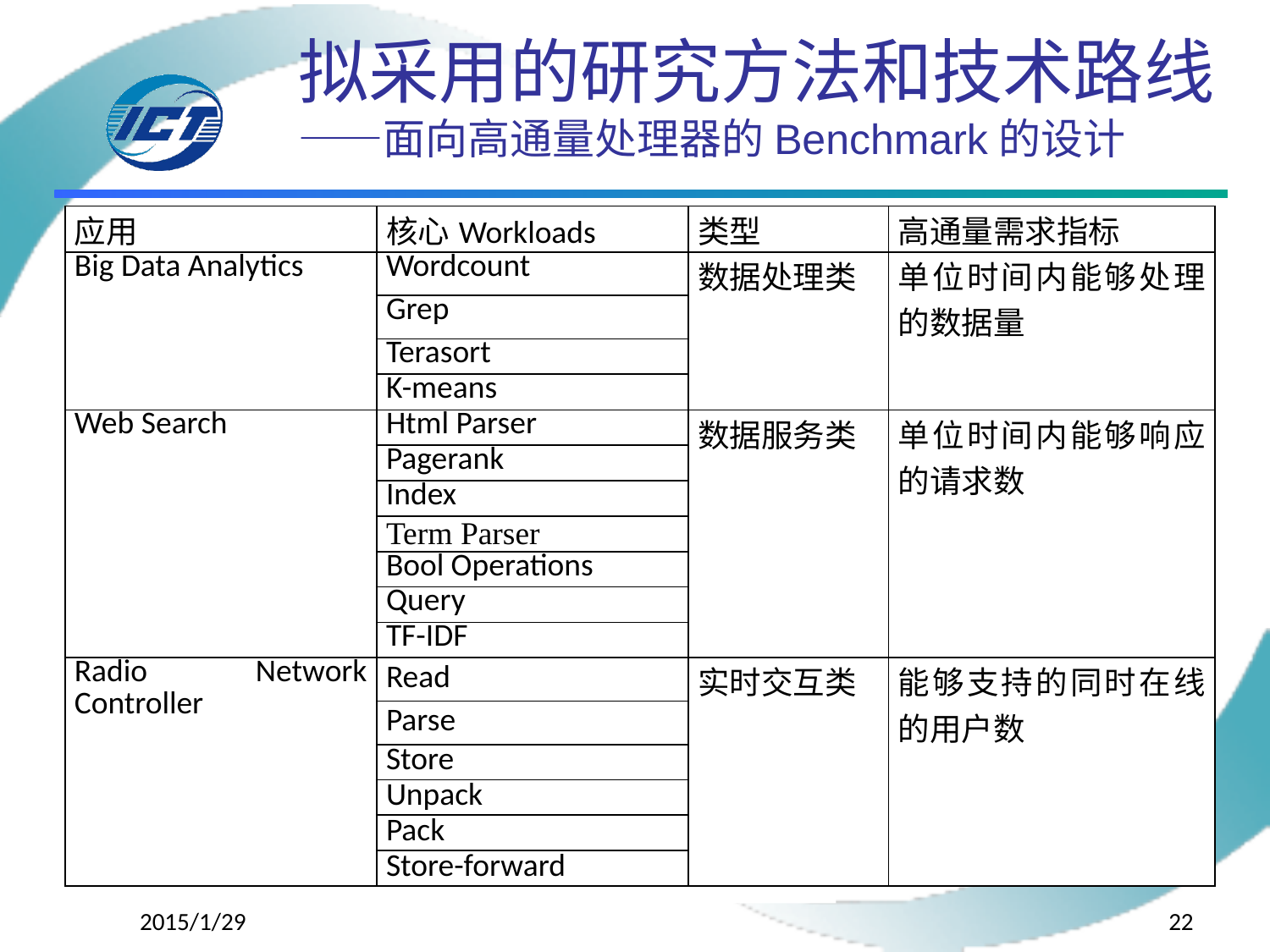

# 拟采用的研究方法和技术路线——面向高通量处理器的Benchmark的设计
| 应用 | 核心Workloads | 类型 | 高通量需求指标 |
| --- | --- | --- | --- |
| Big Data Analytics | Wordcount | 数据处理类 | 单位时间内能够处理的数据量 |
|  | Grep |  |  |
|  | Terasort |  |  |
|  | K-means |  |  |
| Web Search | Html Parser | 数据服务类 | 单位时间内能够响应的请求数 |
|  | Pagerank |  |  |
|  | Index |  |  |
|  | Term Parser |  |  |
|  | Bool Operations |  |  |
|  | Query |  |  |
|  | TF-IDF |  |  |
| Radio Network Controller | Read | 实时交互类 | 能够支持的同时在线的用户数 |
|  | Parse |  |  |
|  | Store |  |  |
|  | Unpack |  |  |
|  | Pack |  |  |
|  | Store-forward |  |  |
2015/1/29
22